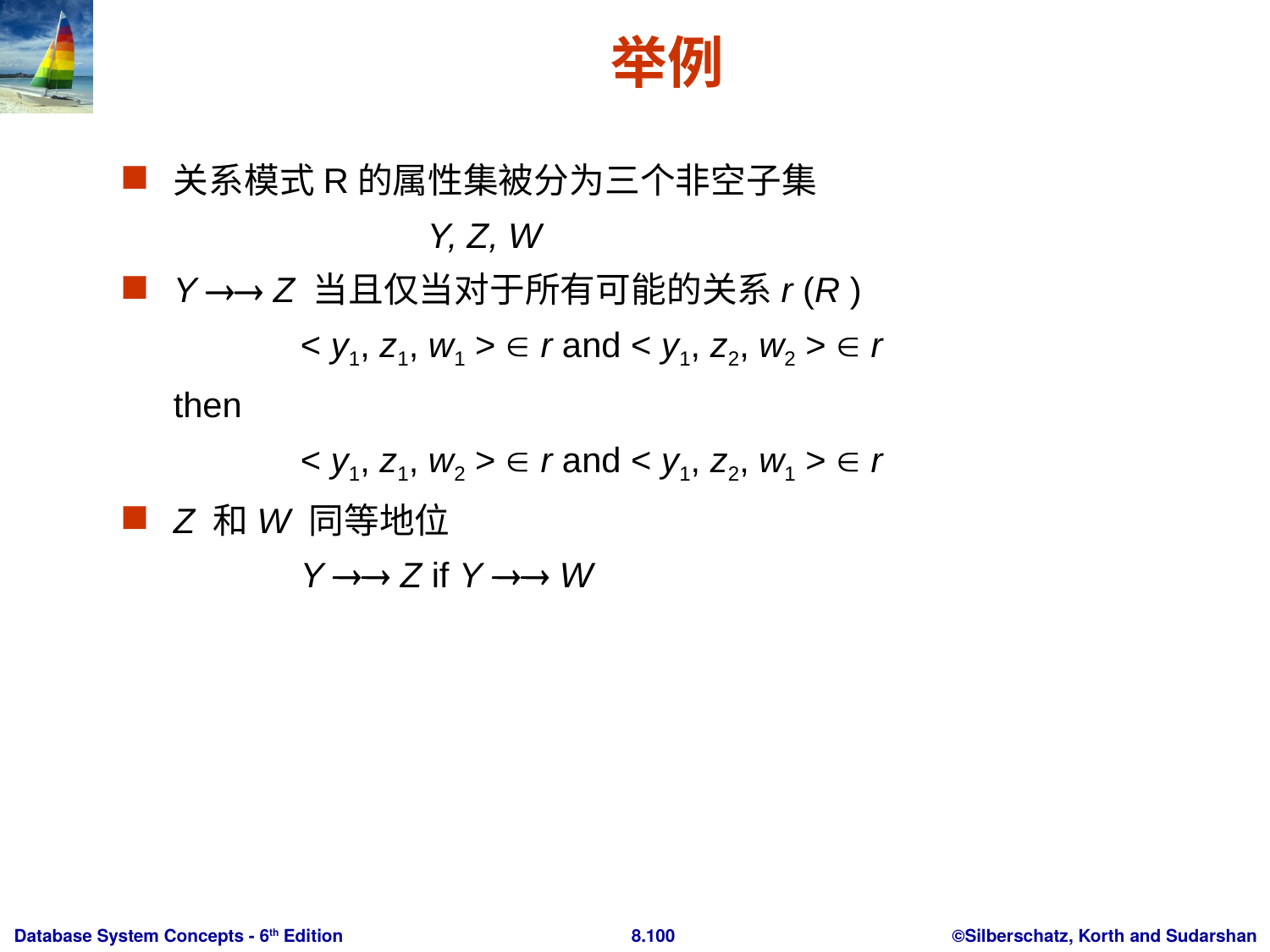

# 举例
关系模式R的属性集被分为三个非空子集
			Y, Z, W
Y →→ Z 当且仅当对于所有可能的关系r (R )
		< y1, z1, w1 > ∈ r and < y1, z2, w2 > ∈ r
	then
		< y1, z1, w2 > ∈ r and < y1, z2, w1 > ∈ r
Z 和W 同等地位
		Y →→ Z if Y →→ W